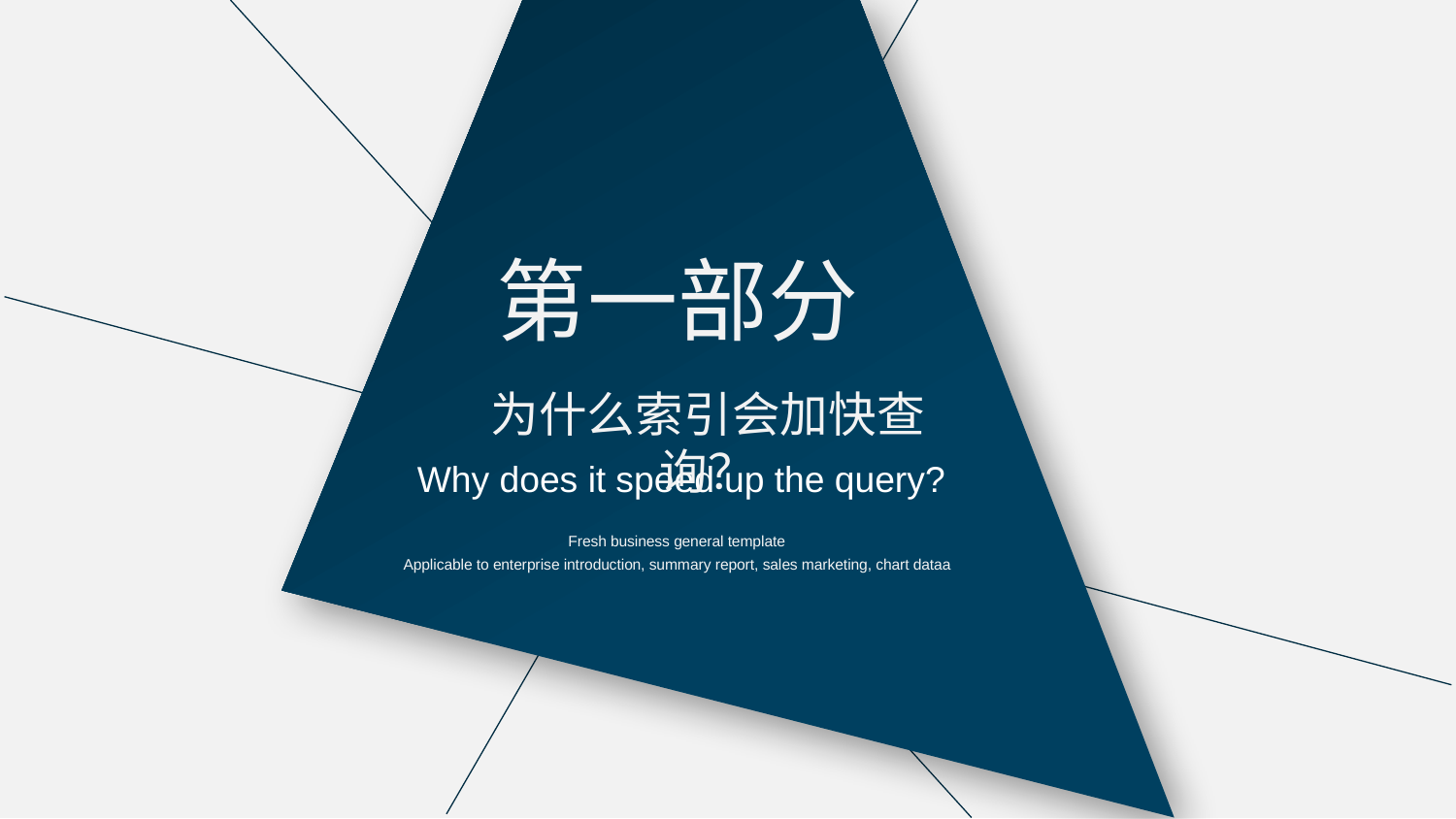

第一部分

为什么索引会加快查询？
 Why does it speed up the query?
Fresh business general template
Applicable to enterprise introduction, summary report, sales marketing, chart dataa